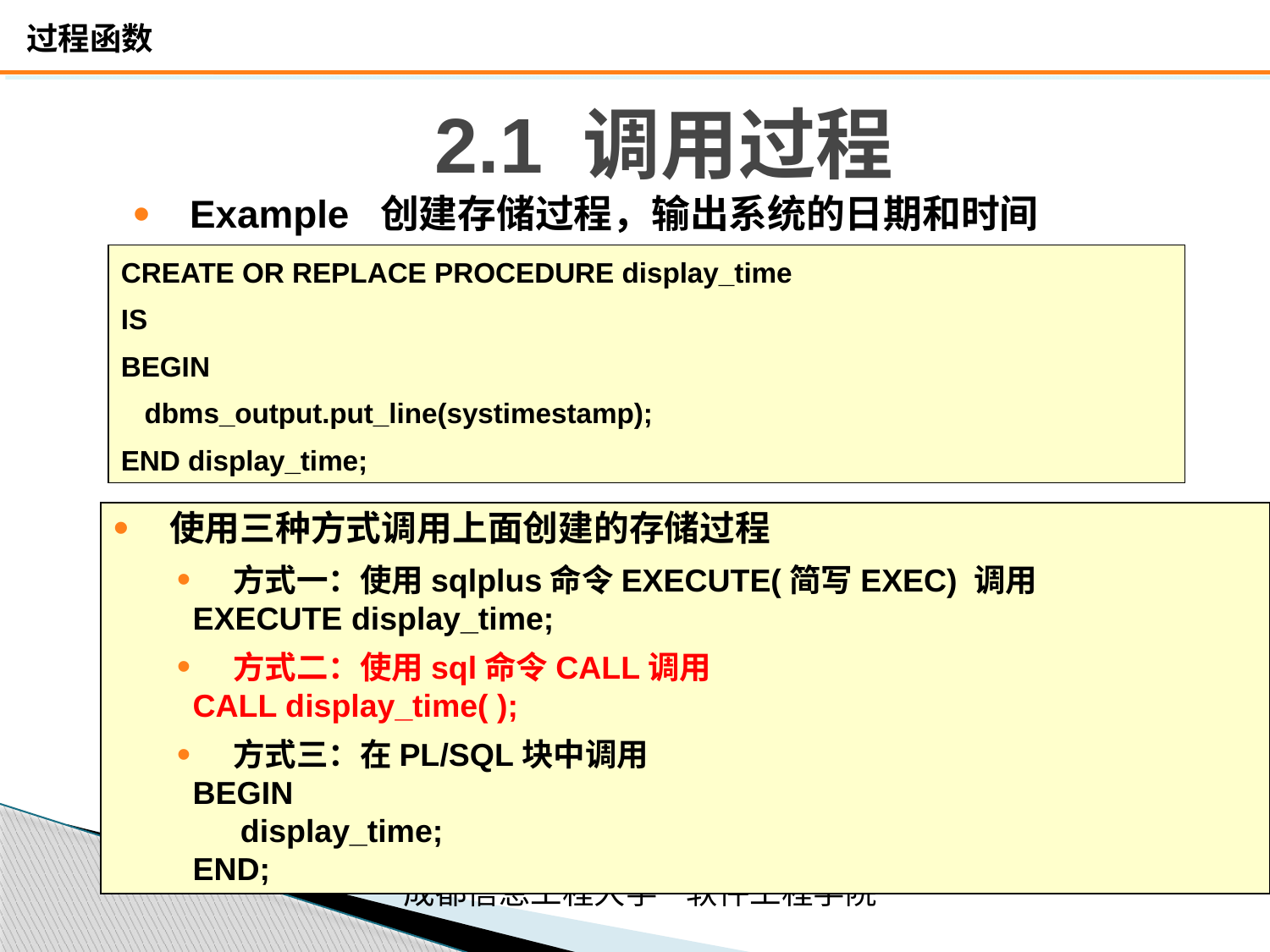

# 2.1 调用过程
Example  创建存储过程，输出系统的日期和时间
CREATE OR REPLACE PROCEDURE display_time
IS
BEGIN
   dbms_output.put_line(systimestamp);
END display_time;
使用三种方式调用上面创建的存储过程
方式一：使用sqlplus命令EXECUTE(简写EXEC) 调用
	EXECUTE display_time;
方式二：使用sql命令CALL调用
	CALL display_time( );
方式三：在PL/SQL块中调用
	BEGIN
		display_time;
	END;